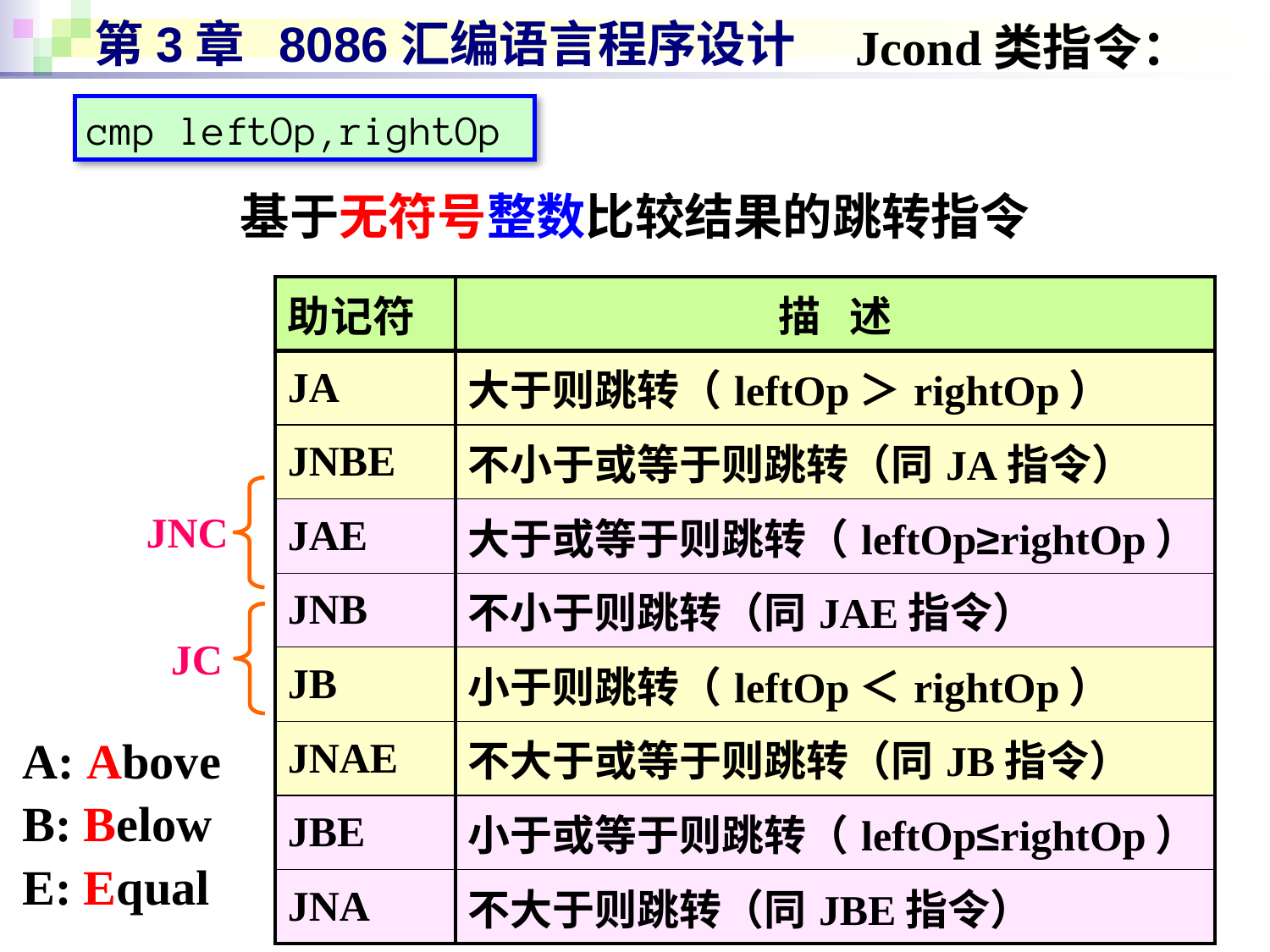

# 第3章  8086汇编语言程序设计
Jcond类指令：
cmp leftOp,rightOp
基于无符号整数比较结果的跳转指令
| 助记符 | 描 述 |
| --- | --- |
| JA | 大于则跳转（leftOp＞rightOp） |
| JNBE | 不小于或等于则跳转（同JA指令） |
| JAE | 大于或等于则跳转（leftOp≥rightOp） |
| JNB | 不小于则跳转（同JAE指令） |
| JB | 小于则跳转（leftOp＜rightOp） |
| JNAE | 不大于或等于则跳转（同JB指令） |
| JBE | 小于或等于则跳转（leftOp≤rightOp） |
| JNA | 不大于则跳转（同JBE指令） |

JNC

JC
A: Above
B: Below
E: Equal
15